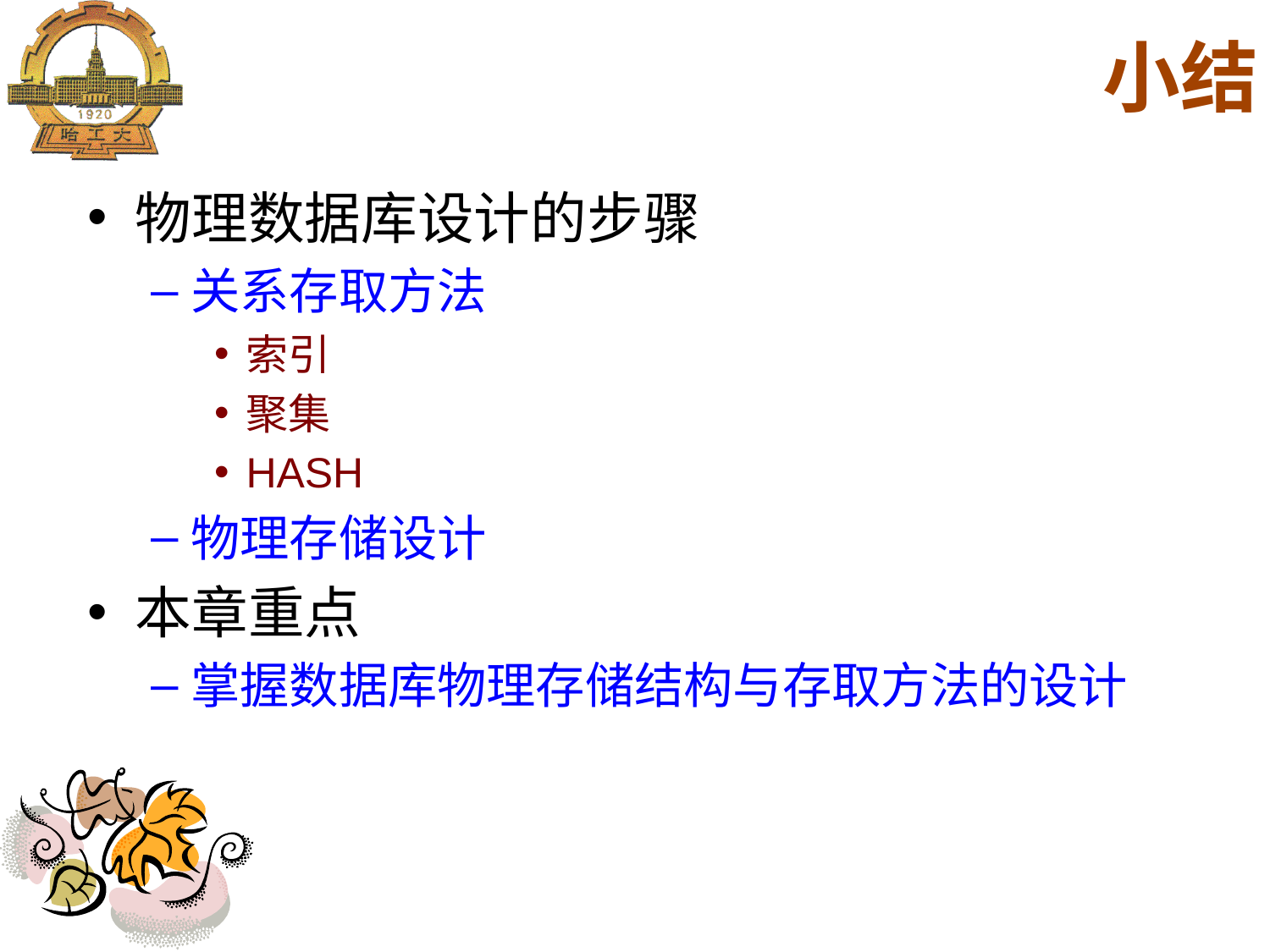

小结
物理数据库设计的步骤
关系存取方法
索引
聚集
HASH
物理存储设计
本章重点
掌握数据库物理存储结构与存取方法的设计